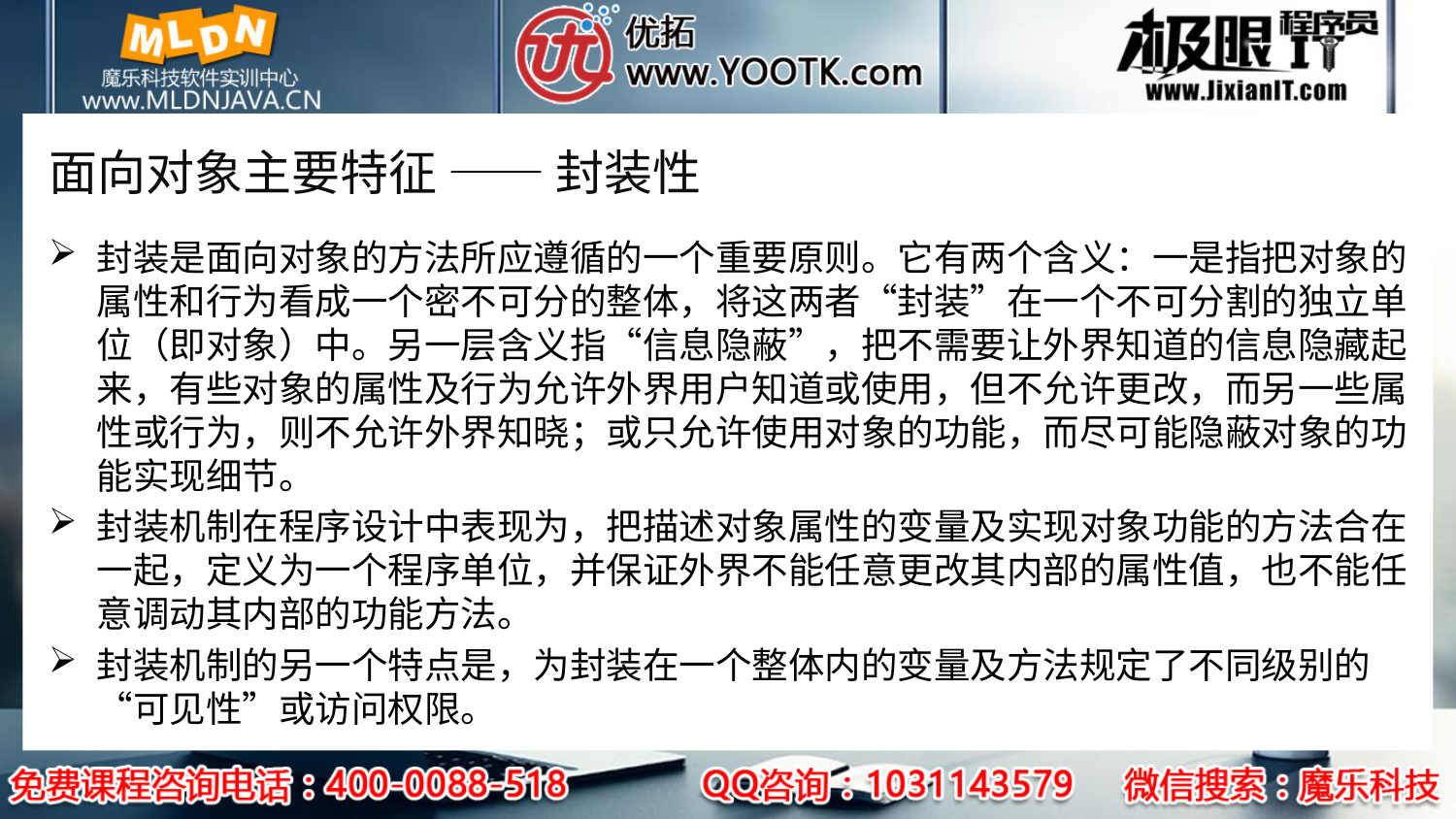

# 面向对象主要特征 —— 封装性
封装是面向对象的方法所应遵循的一个重要原则。它有两个含义：一是指把对象的属性和行为看成一个密不可分的整体，将这两者“封装”在一个不可分割的独立单位（即对象）中。另一层含义指“信息隐蔽”，把不需要让外界知道的信息隐藏起来，有些对象的属性及行为允许外界用户知道或使用，但不允许更改，而另一些属性或行为，则不允许外界知晓；或只允许使用对象的功能，而尽可能隐蔽对象的功能实现细节。
封装机制在程序设计中表现为，把描述对象属性的变量及实现对象功能的方法合在一起，定义为一个程序单位，并保证外界不能任意更改其内部的属性值，也不能任意调动其内部的功能方法。
封装机制的另一个特点是，为封装在一个整体内的变量及方法规定了不同级别的“可见性”或访问权限。